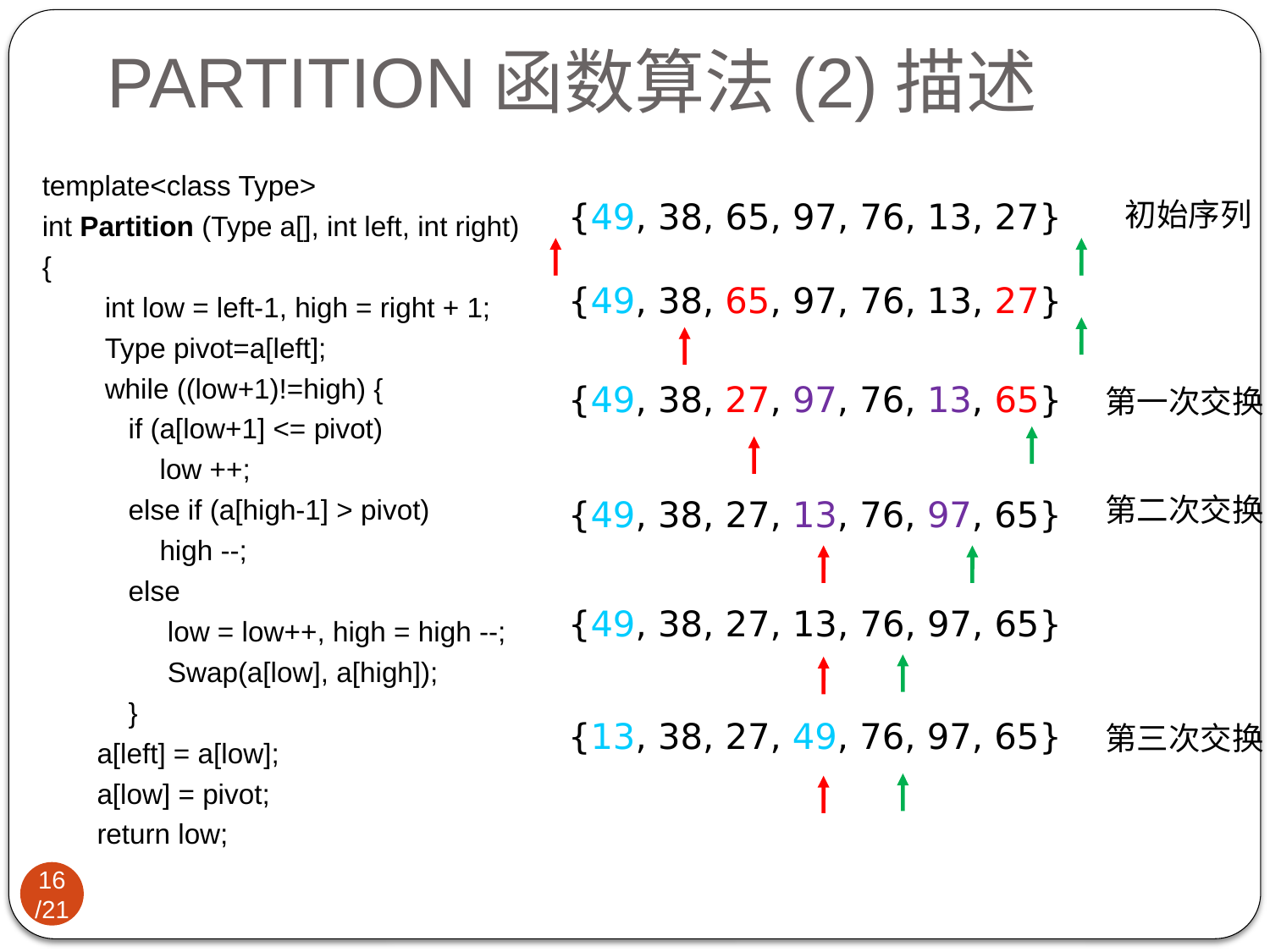

PARTITION函数算法(2)描述
template<class Type>
int Partition (Type a[], int left, int right)
{
        int low = left-1, high = right + 1;
        Type pivot=a[left];
        while ((low+1)!=high) {
           if (a[low+1] <= pivot)
               low ++;
           else if (a[high-1] > pivot)
               high --;
           else
                low = low++, high = high --;
                Swap(a[low], a[high]);
           }
       a[left] = a[low];
       a[low] = pivot;
       return low;
}
{49, 38, 65, 97, 76, 13, 27}
初始序列

{49, 38, 65, 97, 76, 13, 27}

{49, 38, 27, 97, 76, 13, 65}
第一次交换

第二次交换
{49, 38, 27, 13, 76, 97, 65}

{49, 38, 27, 13, 76, 97, 65}

{13, 38, 27, 49, 76, 97, 65}
第三次交换

16/21